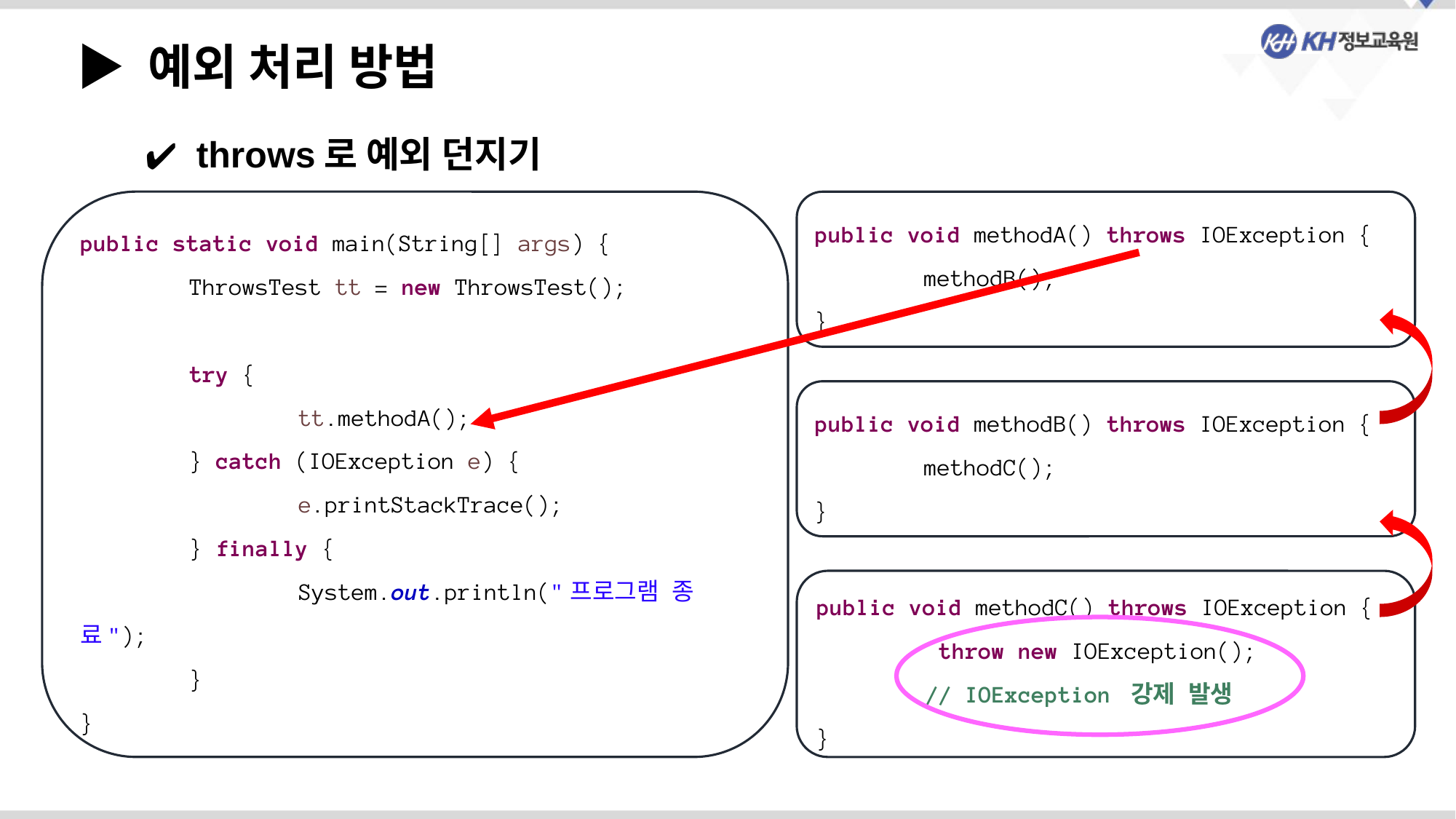

▶ 예외 처리 방법
 throws로 예외 던지기
public static void main(String[] args) {
	ThrowsTest tt = new ThrowsTest();

	try {
		tt.methodA();
	} catch (IOException e) {
		e.printStackTrace();
	} finally {
		System.out.println("프로그램 종료");
	}
}
public void methodA() throws IOException {
	methodB();
}

public void methodB() throws IOException {
	methodC();
}

public void methodC() throws IOException {
	 throw new IOException();
	// IOException 강제 발생
}